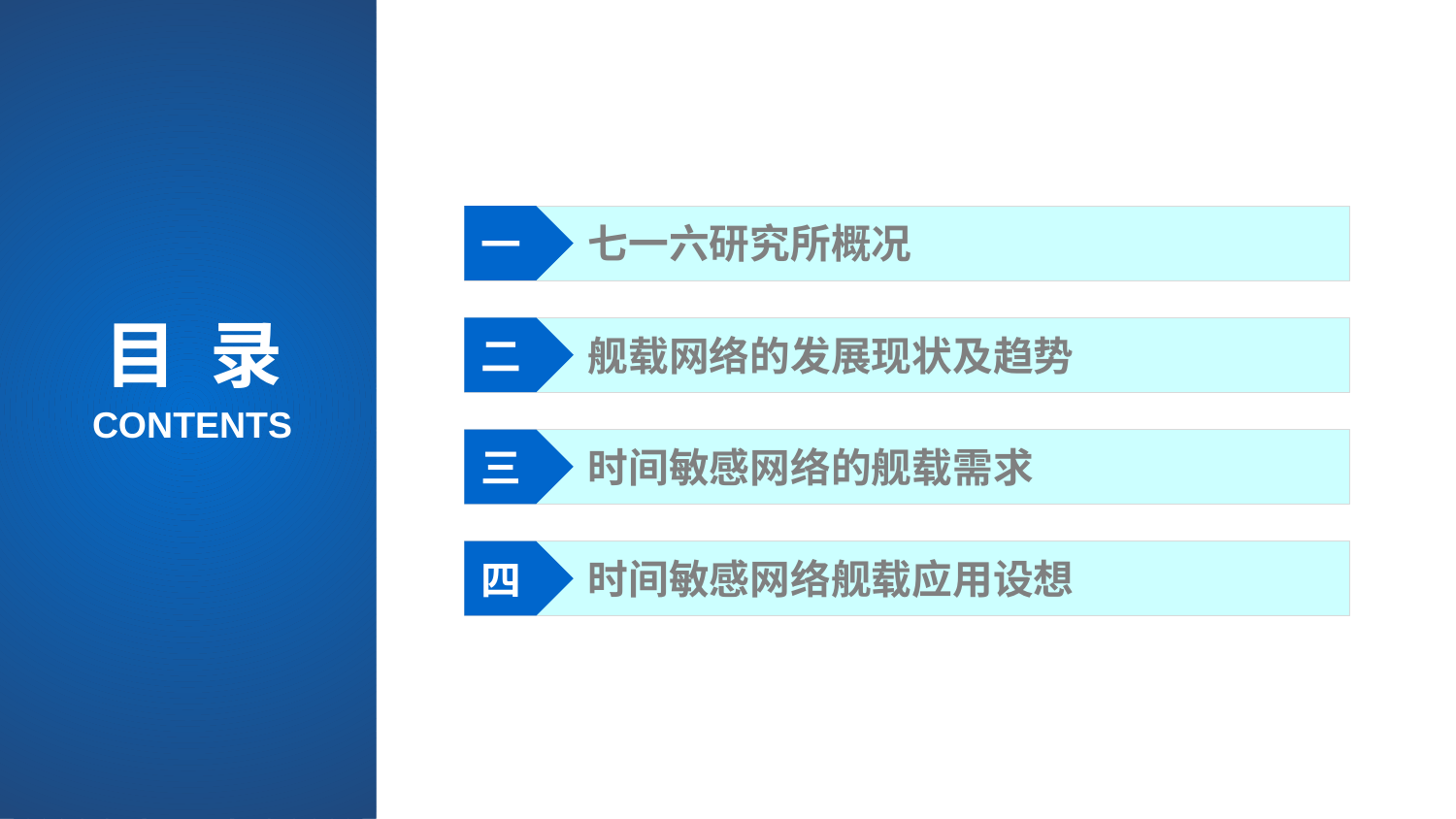

七一六研究所概况
一

目  录

舰载网络的发展现状及趋势
二
CONTENTS

时间敏感网络的舰载需求
三

时间敏感网络舰载应用设想
四